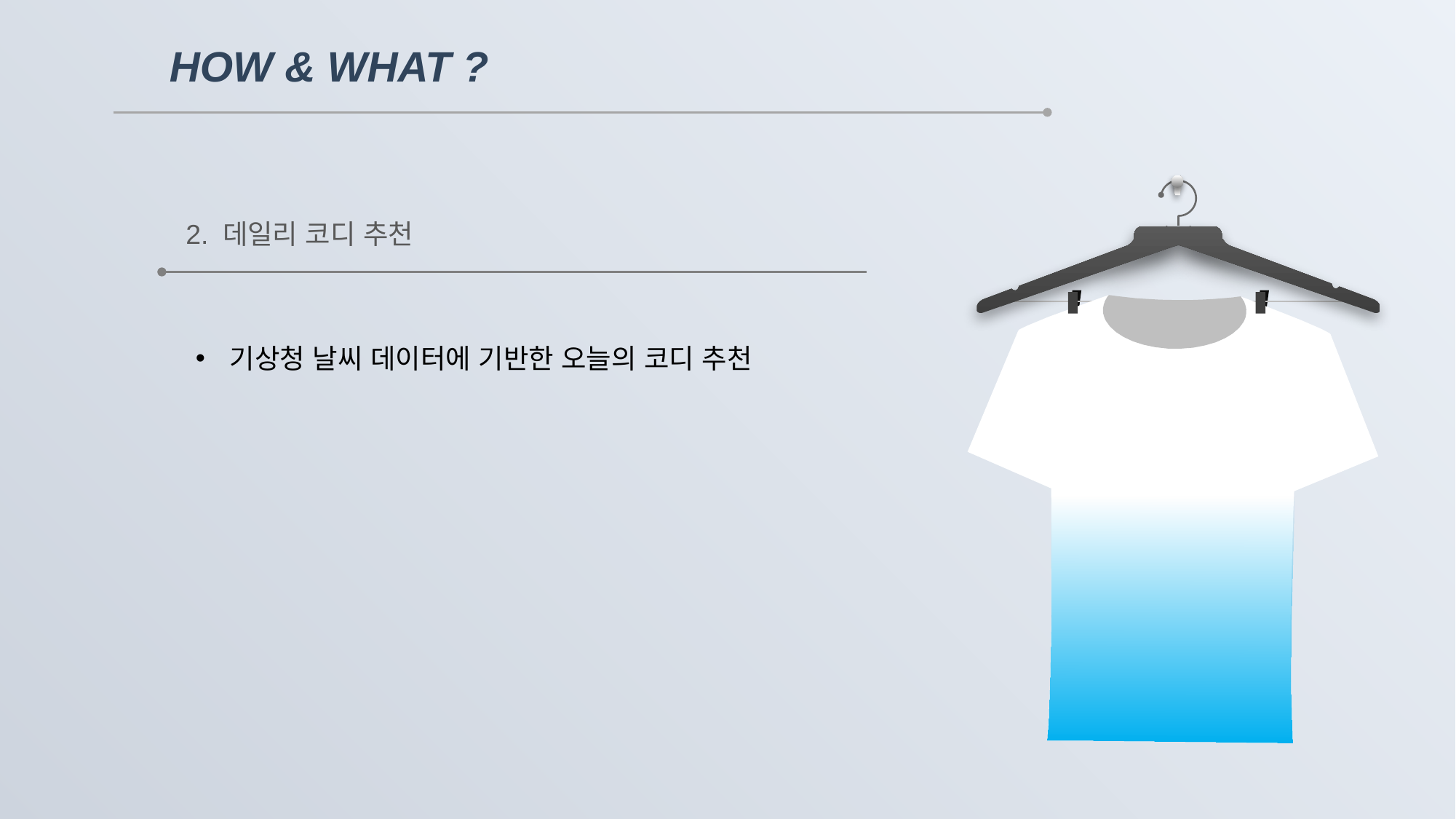

HOW & WHAT ?

2. 데일리 코디 추천
기상청 날씨 데이터에 기반한 오늘의 코디 추천